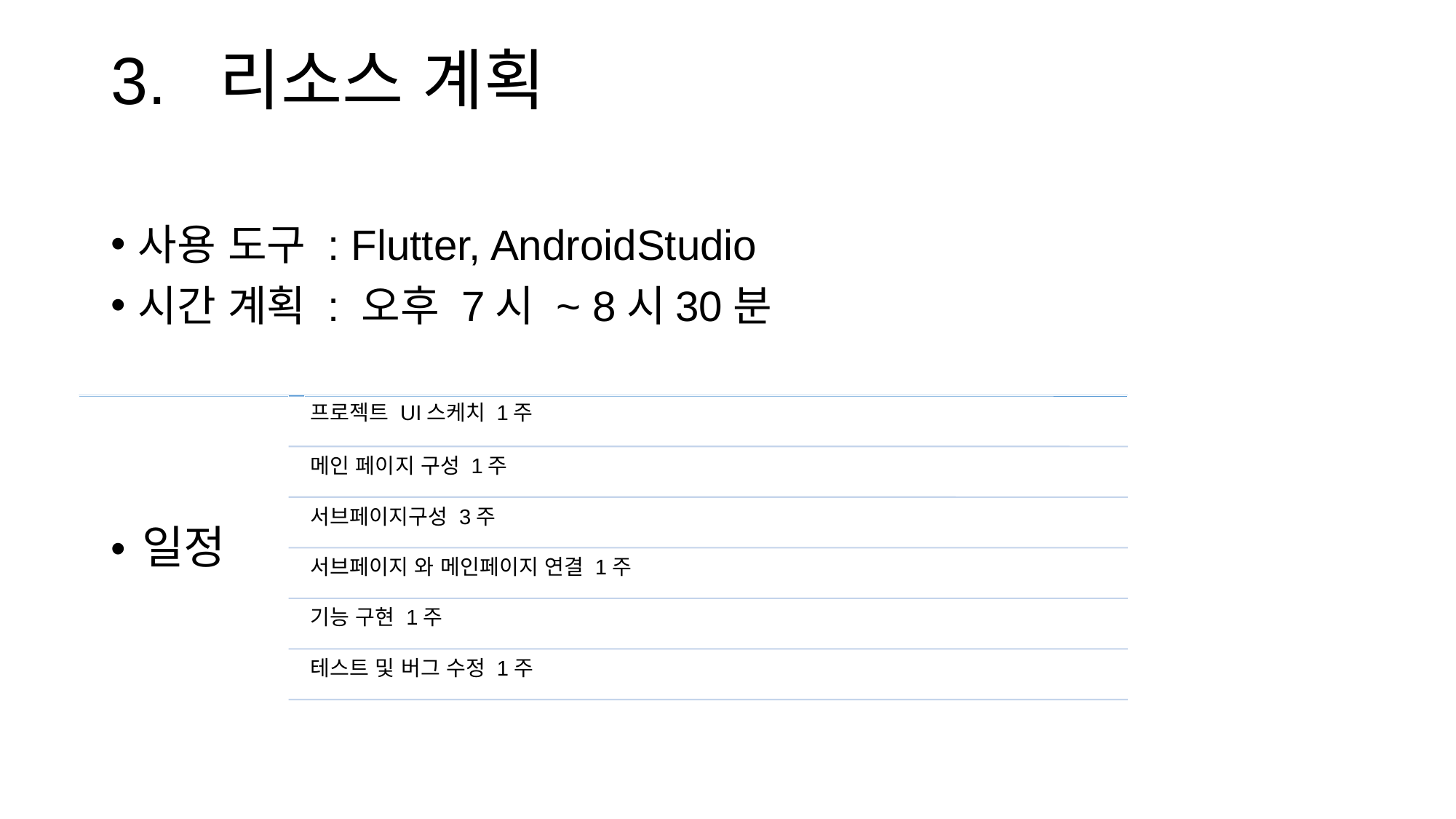

# 3.  리소스 계획
사용 도구 : Flutter, AndroidStudio
시간 계획 : 오후 7시 ~ 8시30분

일정
프로젝트 UI스케치 1주
메인 페이지 구성 1주
서브페이지구성 3주
서브페이지 와 메인페이지 연결 1주
기능 구현 1주
테스트 및 버그 수정 1주